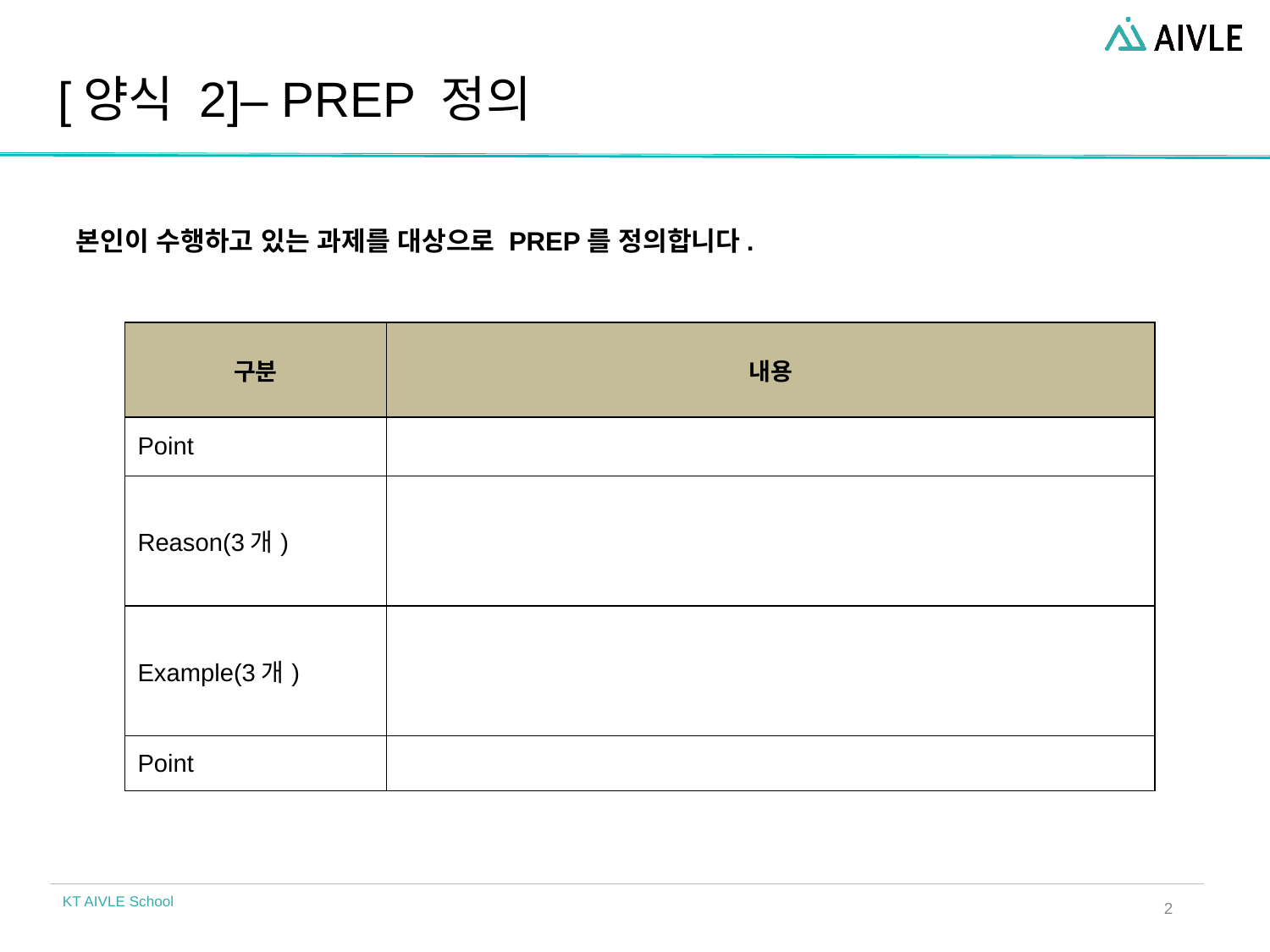

# [양식 2]– PREP 정의
본인이 수행하고 있는 과제를 대상으로 PREP를 정의합니다.
| 구분 | 내용 |
| --- | --- |
| Point |  |
| Reason(3개) |  |
| Example(3개) |  |
| Point |  |